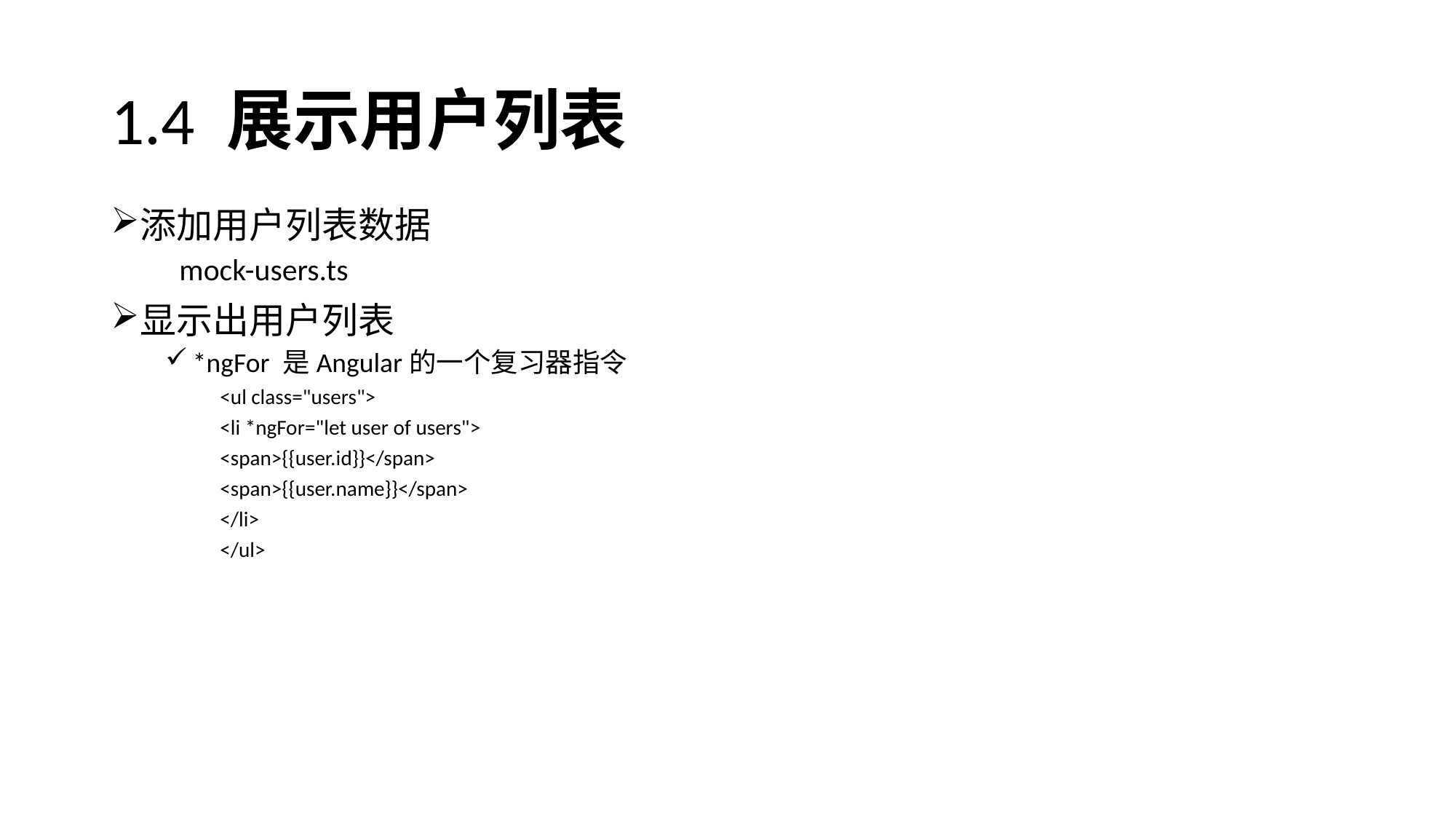

# 1.4 展示用户列表
添加用户列表数据
  mock-users.ts
显示出用户列表
*ngFor 是Angular的一个复习器指令
<ul class="users">
<li *ngFor="let user of users">
<span>{{user.id}}</span>
<span>{{user.name}}</span>
</li>
</ul>